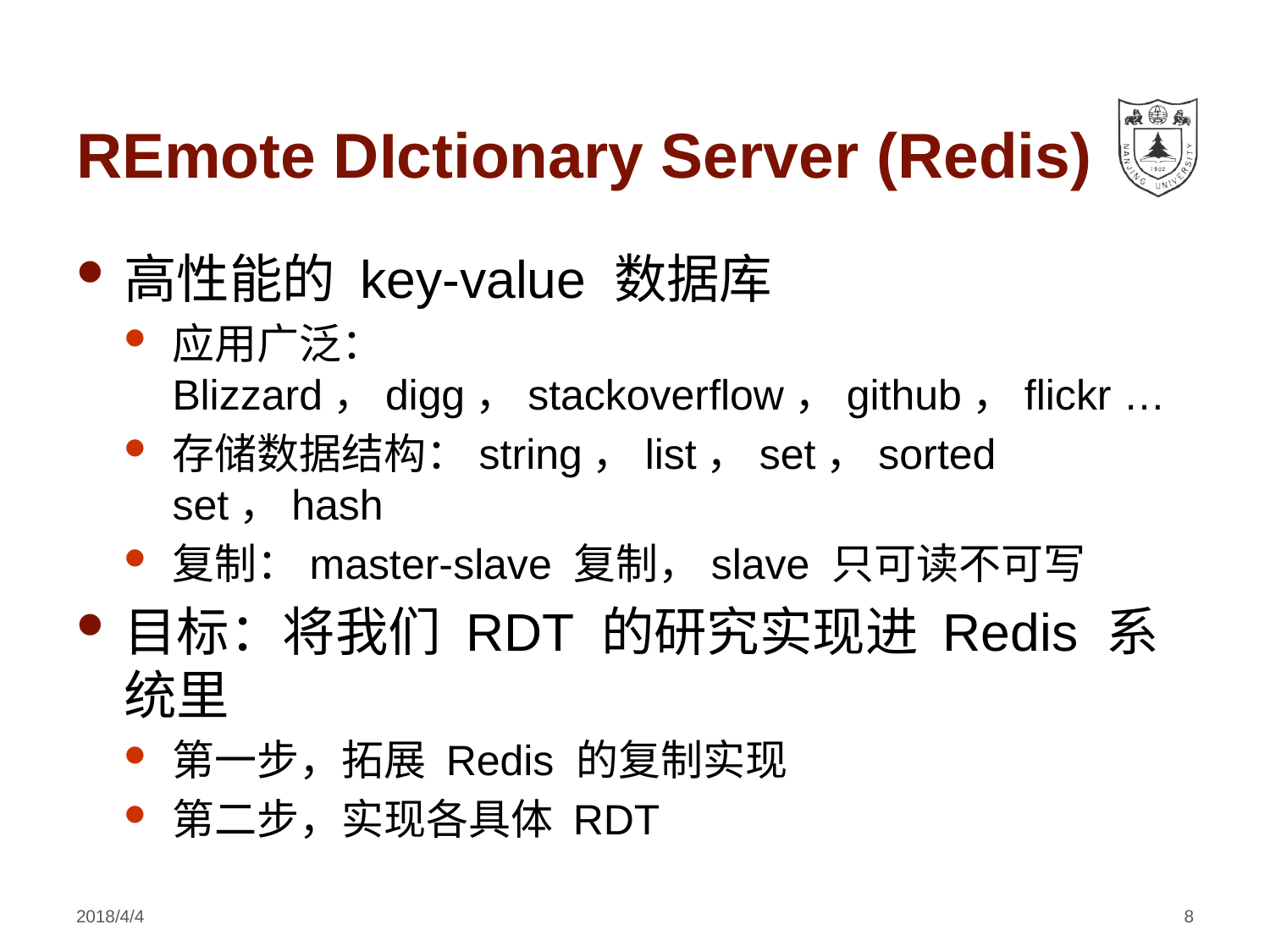

# REmote DIctionary Server (Redis)
高性能的 key-value 数据库
应用广泛：Blizzard，digg，stackoverflow，github，flickr …
存储数据结构：string，list，set，sorted set，hash
复制：master-slave 复制，slave 只可读不可写
目标：将我们 RDT 的研究实现进 Redis 系统里
第一步，拓展 Redis 的复制实现
第二步，实现各具体 RDT
2018/4/4

8